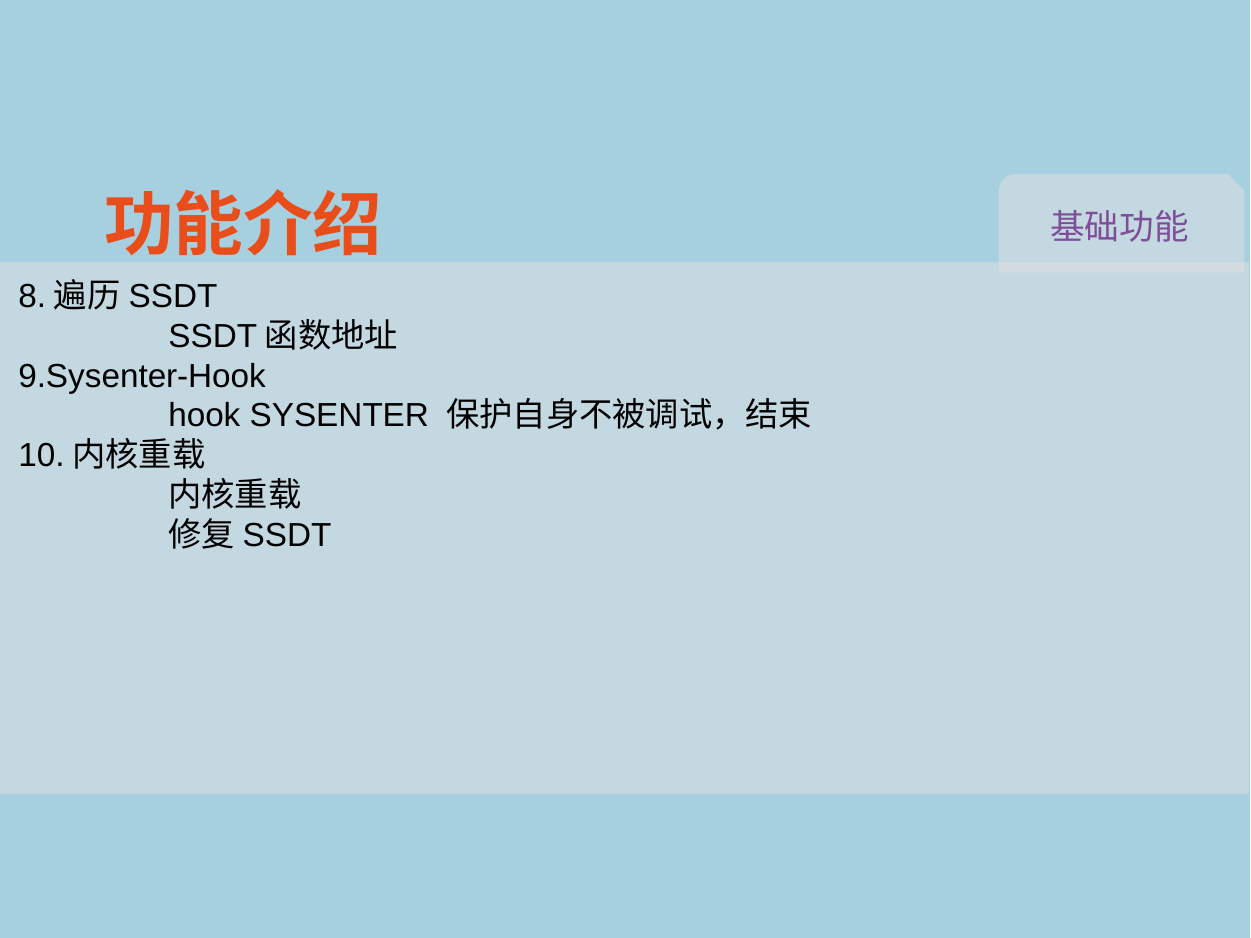

功能介绍
基础功能

8.遍历SSDT
	SSDT函数地址
9.Sysenter-Hook
	hook SYSENTER 保护自身不被调试，结束
10.内核重载
	内核重载
	修复SSDT